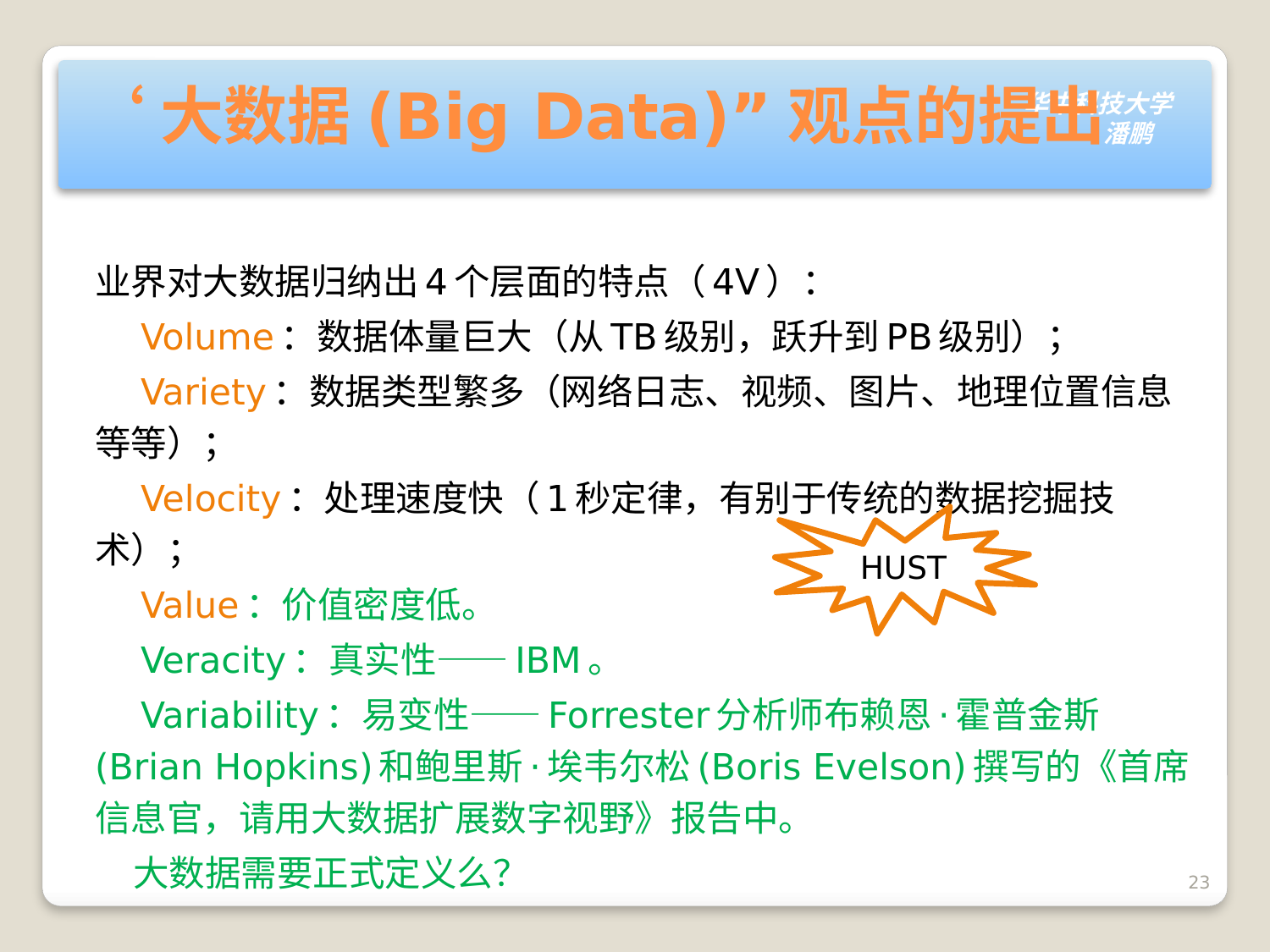

# ‘大数据(Big Data)”观点的提出
业界对大数据归纳出4个层面的特点（4V）：
    Volume：数据体量巨大（从TB级别，跃升到PB级别）；
    Variety：数据类型繁多（网络日志、视频、图片、地理位置信息等等）；
    Velocity：处理速度快（1秒定律，有别于传统的数据挖掘技术）；
    Value：价值密度低。
    Veracity：真实性——IBM。
    Variability：易变性——Forrester分析师布赖恩·霍普金斯(Brian Hopkins)和鲍里斯·埃韦尔松(Boris Evelson)撰写的《首席信息官，请用大数据扩展数字视野》报告中。
    大数据需要正式定义么？
HUST
23